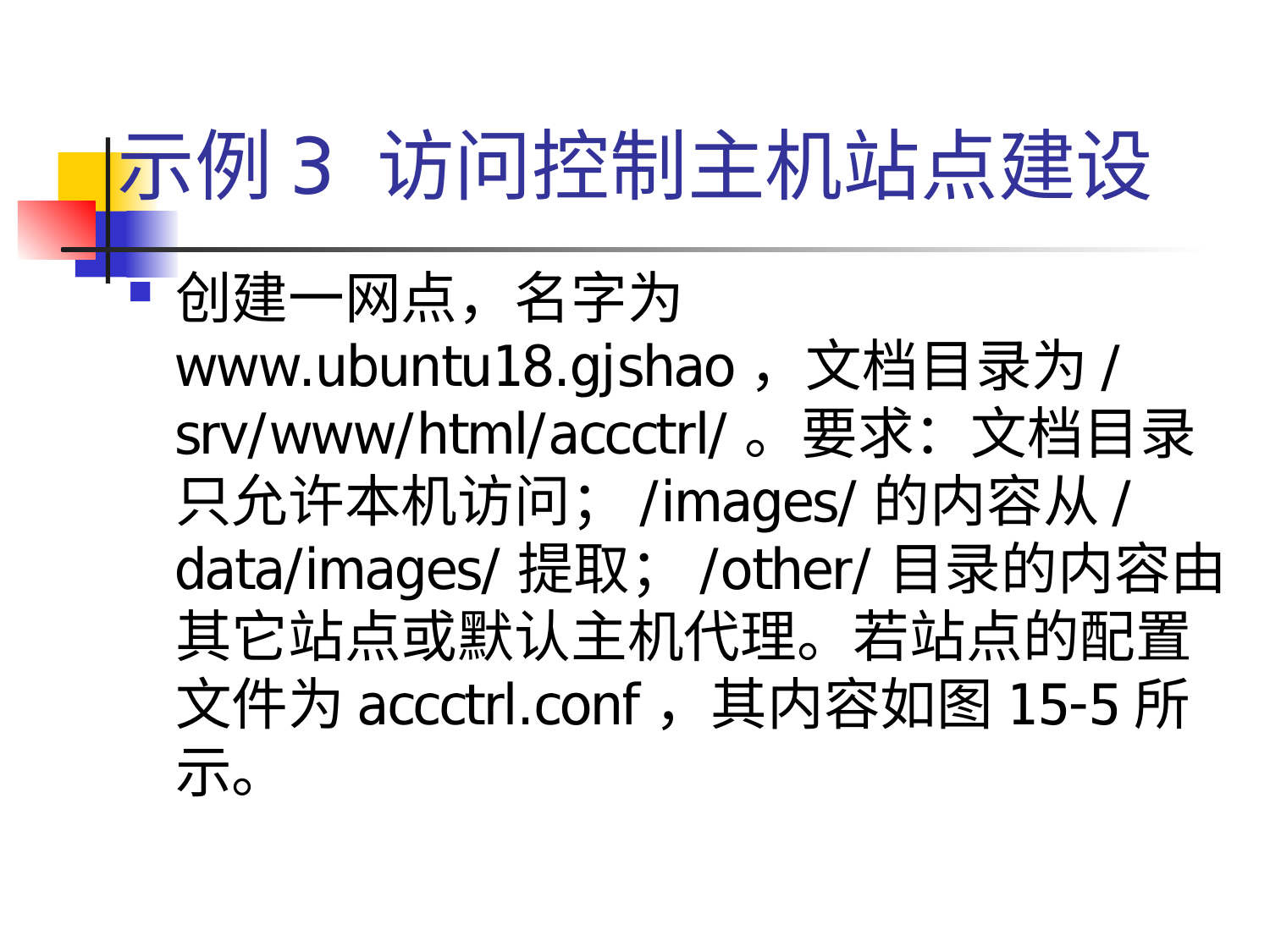

# 示例3 访问控制主机站点建设
创建一网点，名字为www.ubuntu18.gjshao，文档目录为/srv/www/html/accctrl/。要求：文档目录只允许本机访问；/images/的内容从/data/images/提取；/other/目录的内容由其它站点或默认主机代理。若站点的配置文件为accctrl.conf，其内容如图15-5所示。